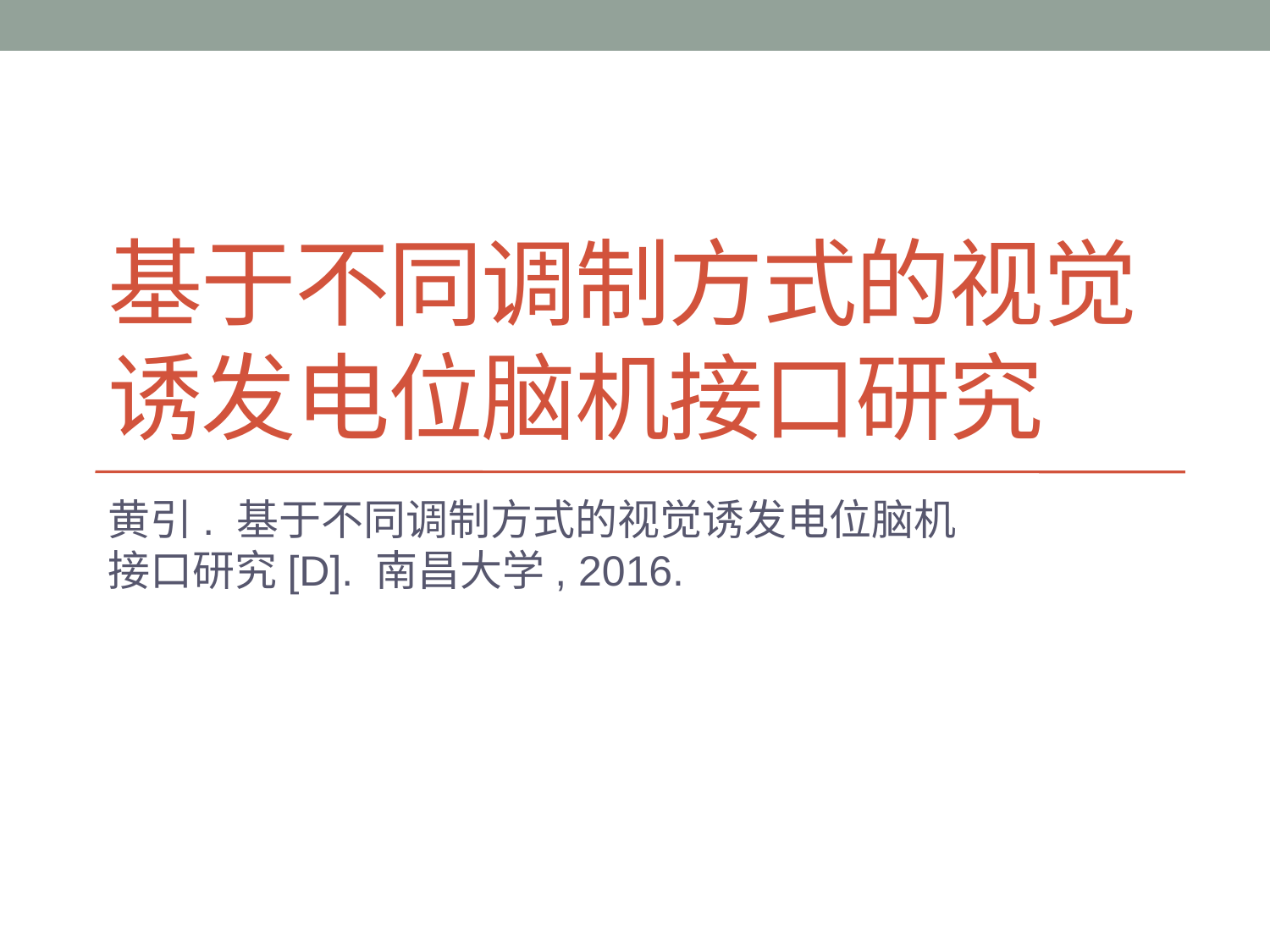

# 基于不同调制方式的视觉诱发电位脑机接口研究
黄引. 基于不同调制方式的视觉诱发电位脑机接口研究[D]. 南昌大学, 2016.